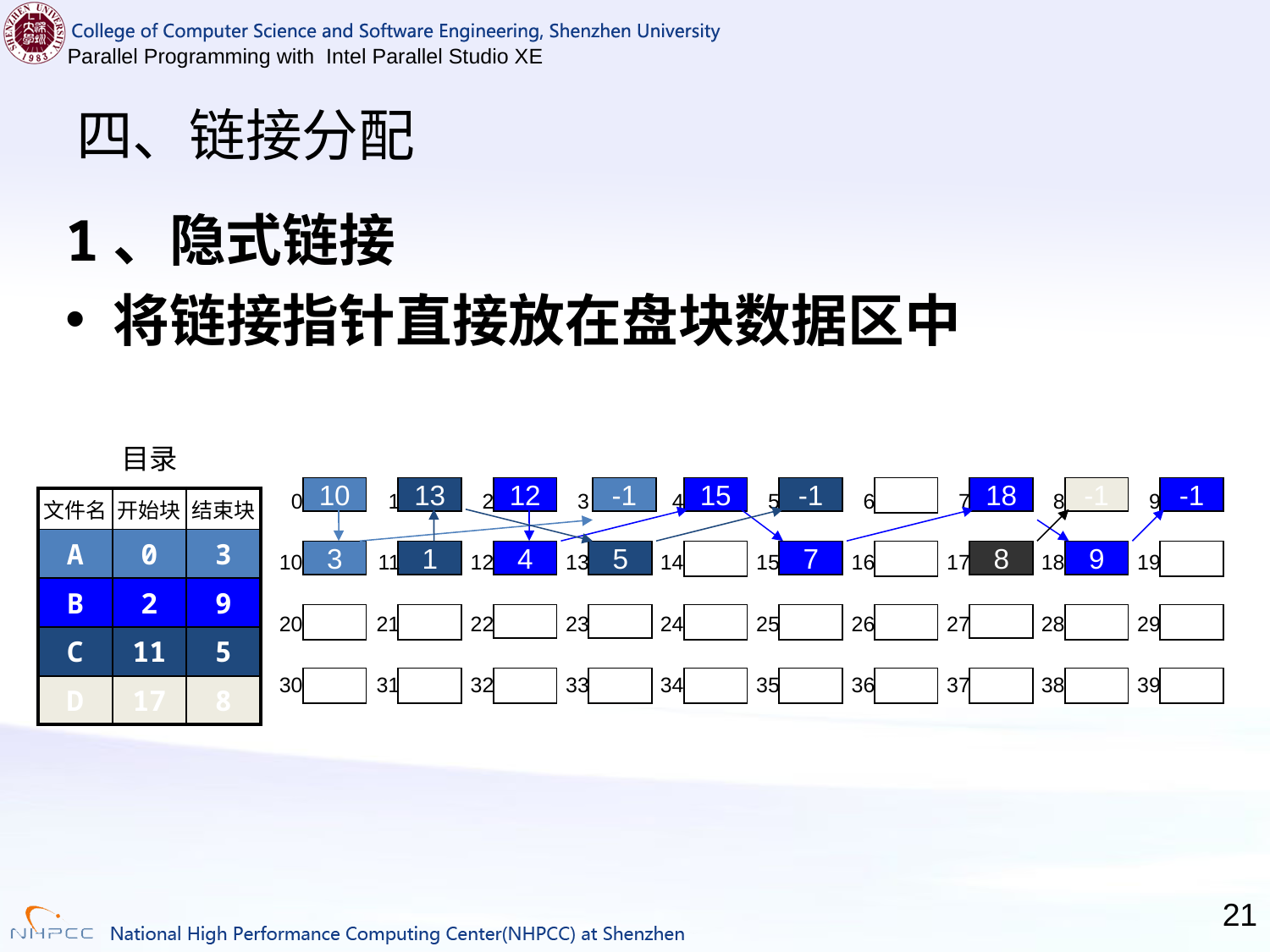

# 四、链接分配
1、隐式链接
将链接指针直接放在盘块数据区中
目录
0
10
20
30
1
11
21
31
2
12
22
32
3
13
23
33
4
14
24
34
5
15
25
35
6
16
26
36
7
17
27
37
8
18
28
38
9
19
29
39
10
13
12
-1
15
-1

18
-1
-1

3
1
4
5

7

8
9

3
15

18

| 文件名 | 开始块 | 结束块 |
| --- | --- | --- |
| A | 0 | 3 |
| B | 2 | 9 |
| C | 11 | 5 |
| D | 17 | 8 |
21